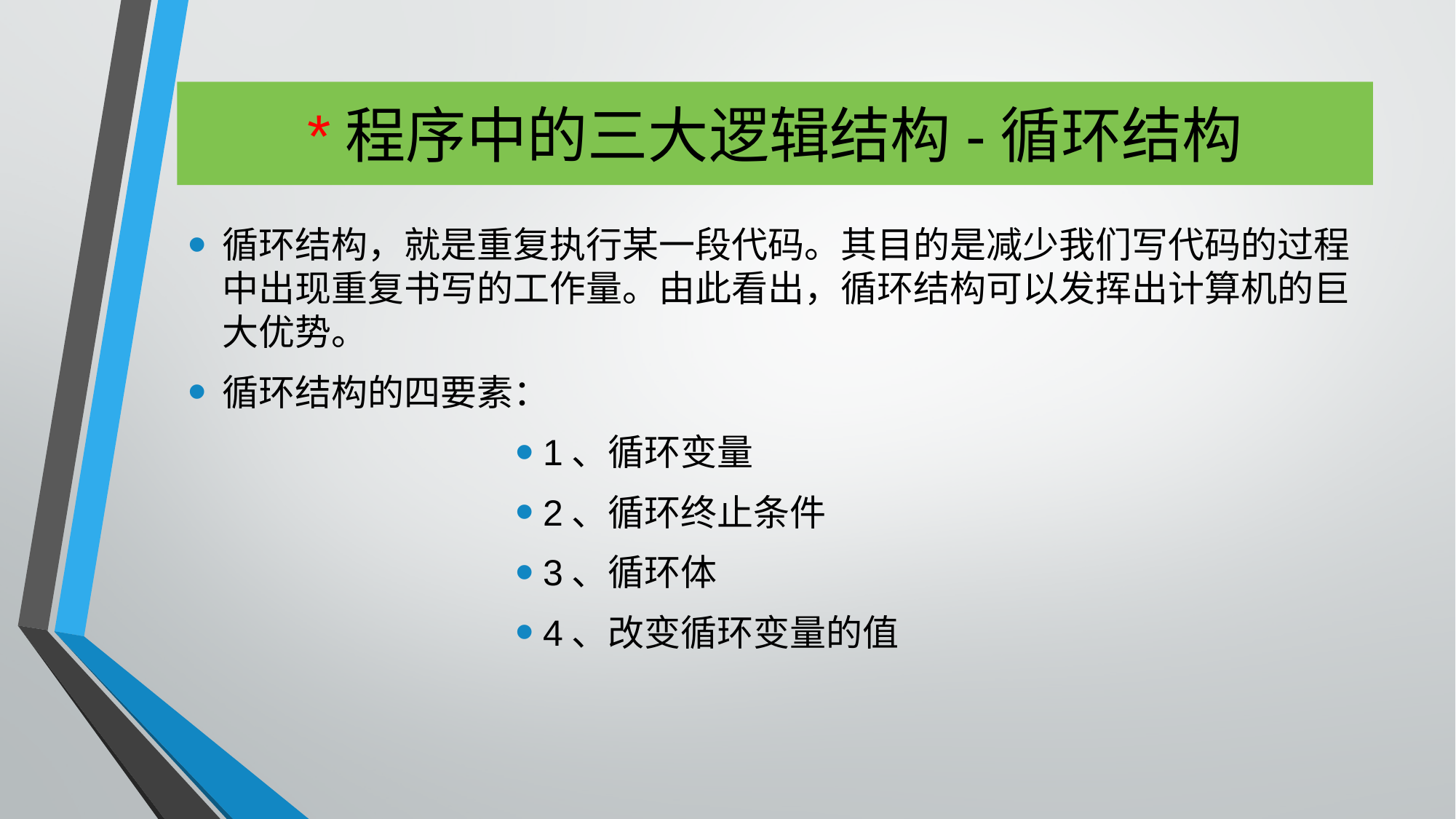

# *程序中的三大逻辑结构-循环结构
循环结构，就是重复执行某一段代码。其目的是减少我们写代码的过程中出现重复书写的工作量。由此看出，循环结构可以发挥出计算机的巨大优势。
循环结构的四要素：
1、循环变量
2、循环终止条件
3、循环体
4、改变循环变量的值